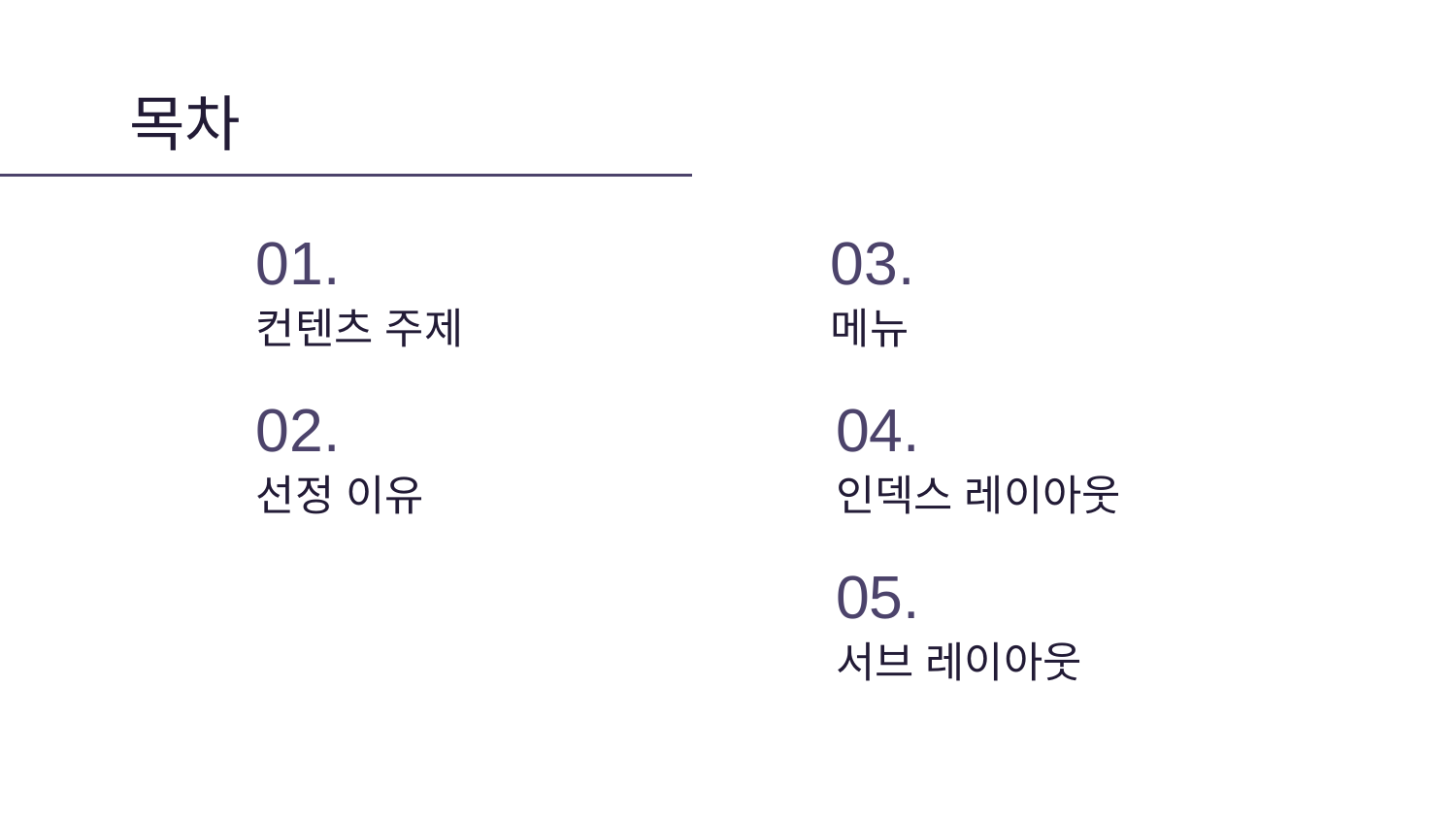

# 목차
03.
01.
컨텐츠 주제
메뉴
04.
02.
인덱스 레이아웃
선정 이유
05.
서브 레이아웃